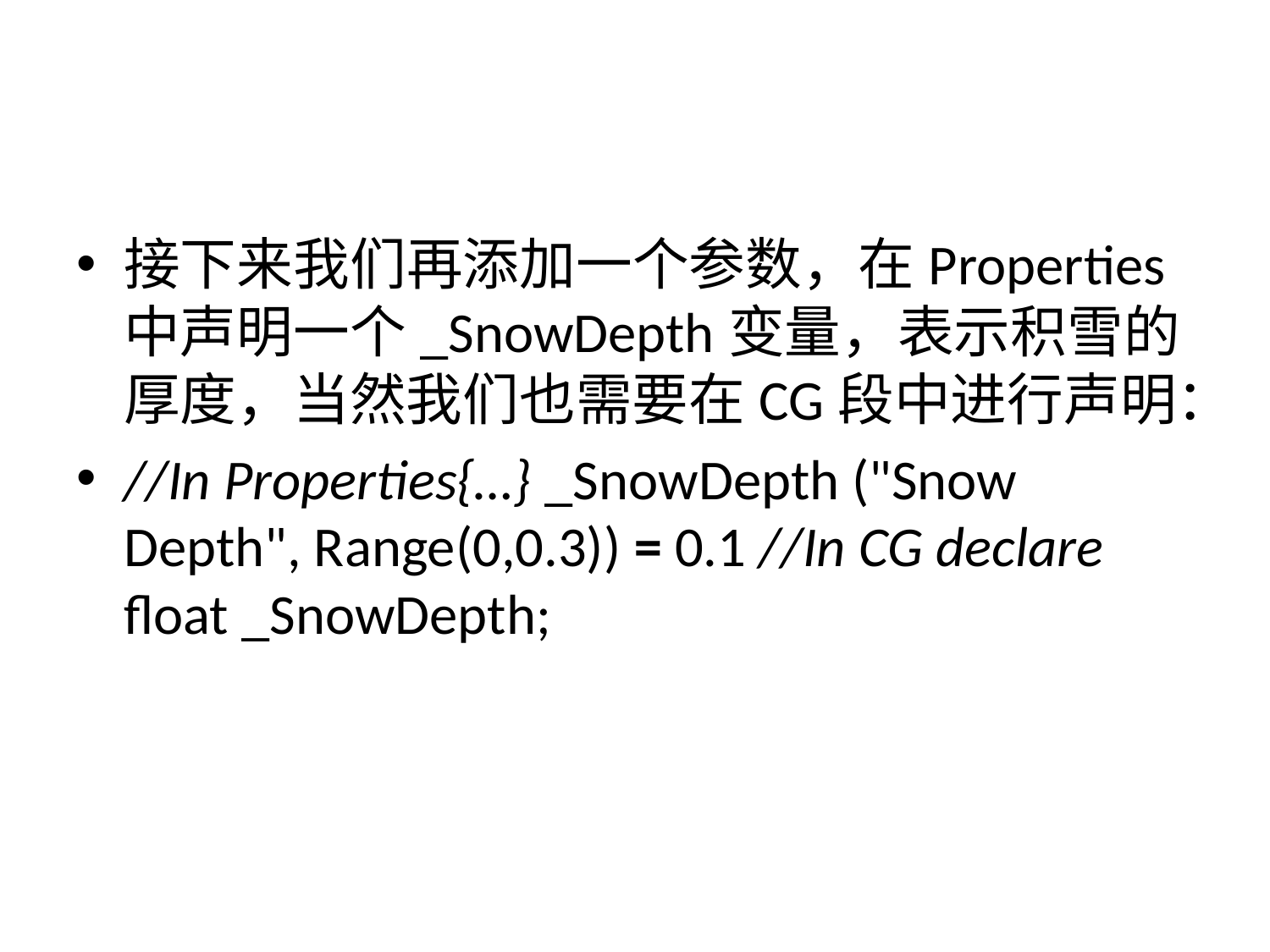

#
接下来我们再添加一个参数，在Properties中声明一个_SnowDepth变量，表示积雪的厚度，当然我们也需要在CG段中进行声明：
//In Properties{…} _SnowDepth ("Snow Depth", Range(0,0.3)) = 0.1 //In CG declare float _SnowDepth;